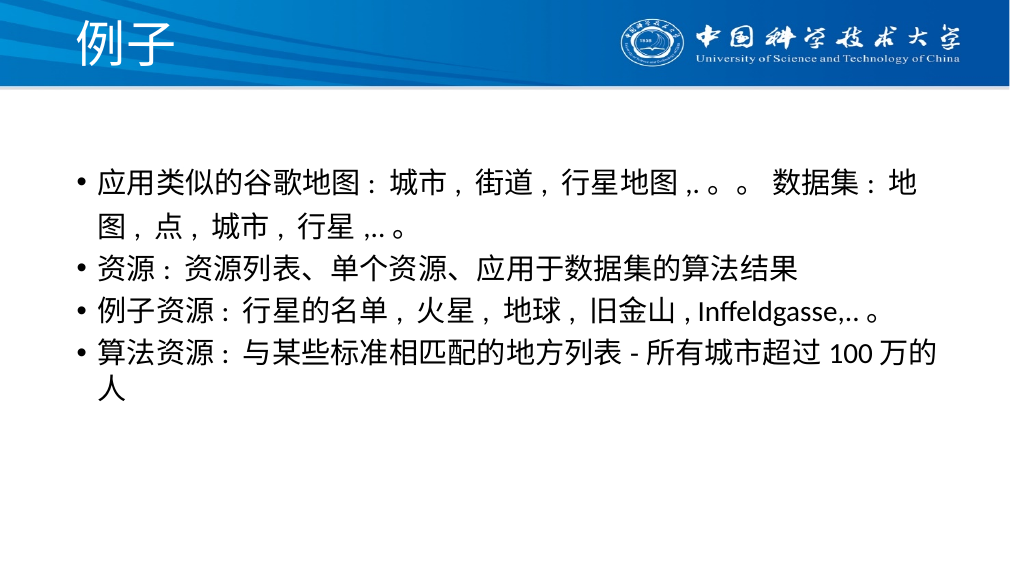

# 例子
应用类似的谷歌地图: 城市, 街道, 行星地图,.。。 数据集: 地图, 点, 城市, 行星,..。
资源: 资源列表、单个资源、应用于数据集的算法结果
例子资源: 行星的名单, 火星, 地球, 旧金山, Inﬀeldgasse,..。
算法资源: 与某些标准相匹配的地方列表-所有城市超过100万的人